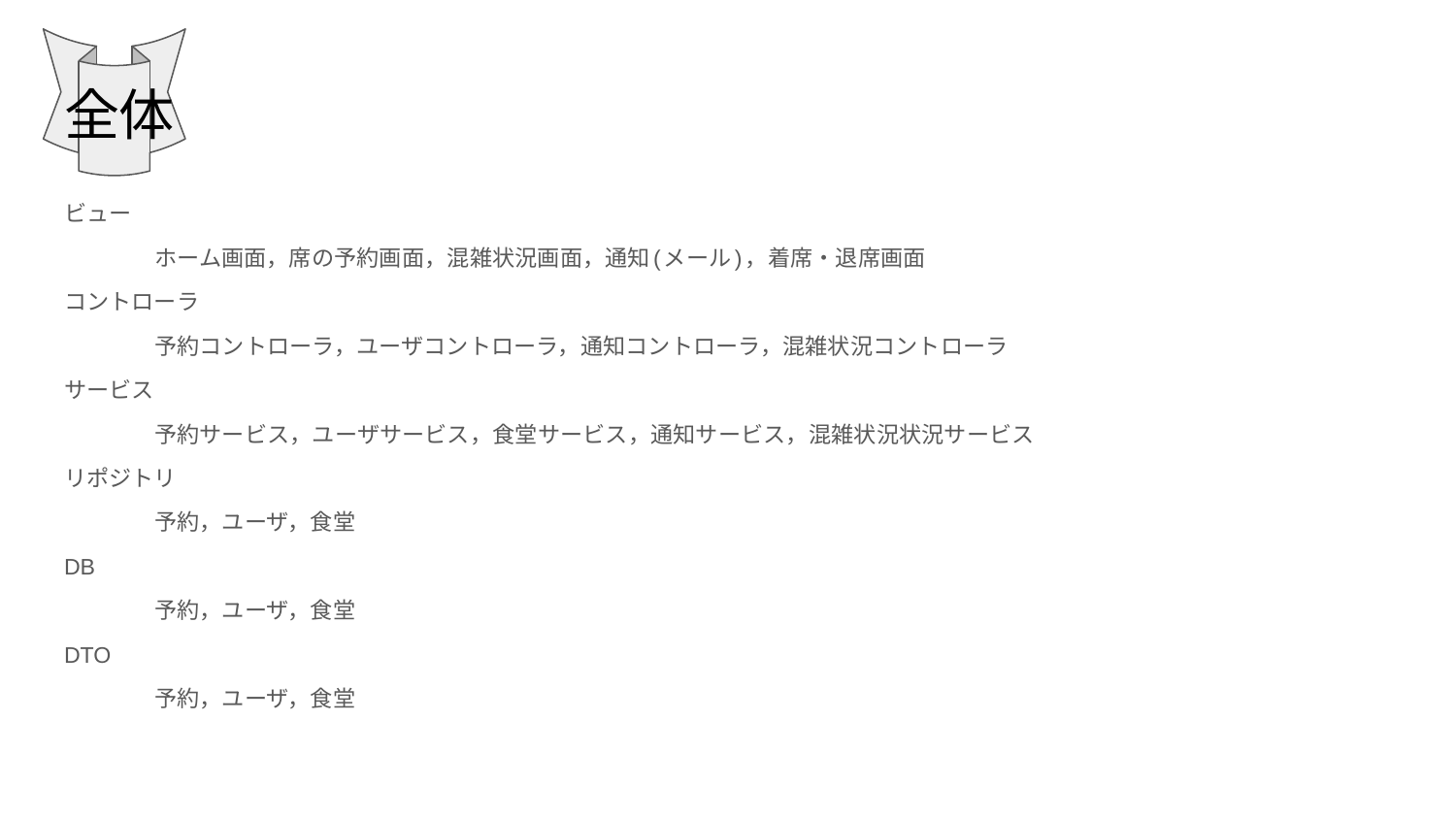

# 全体
ビュー
	ホーム画面，席の予約画面，混雑状況画面，通知(メール)，着席・退席画面
コントローラ
	予約コントローラ，ユーザコントローラ，通知コントローラ，混雑状況コントローラ
サービス
	予約サービス，ユーザサービス，食堂サービス，通知サービス，混雑状況状況サービス
リポジトリ
	予約，ユーザ，食堂
DB
	予約，ユーザ，食堂
DTO
	予約，ユーザ，食堂